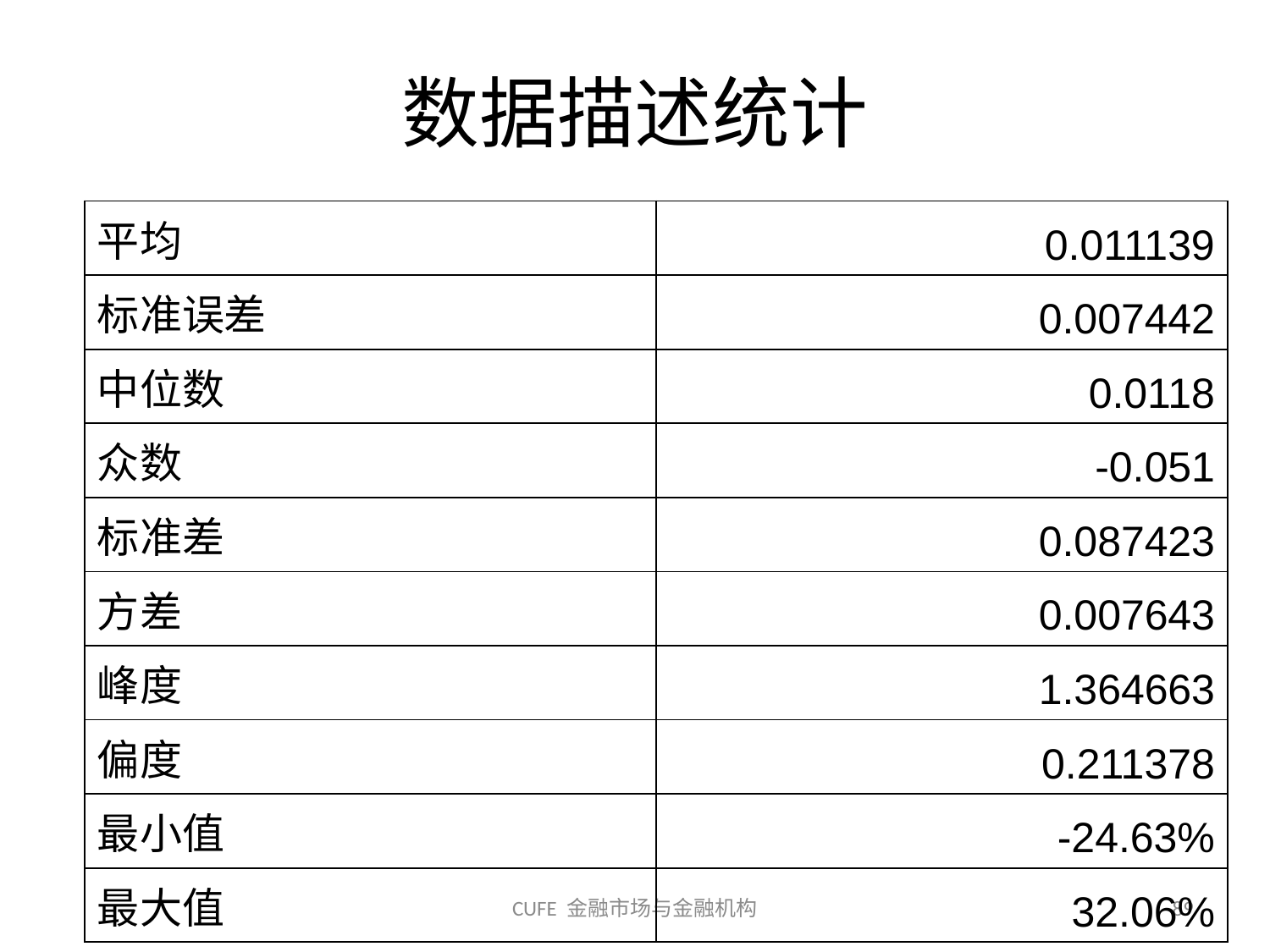

# 数据描述统计
| 平均 | 0.011139 |
| --- | --- |
| 标准误差 | 0.007442 |
| 中位数 | 0.0118 |
| 众数 | -0.051 |
| 标准差 | 0.087423 |
| 方差 | 0.007643 |
| 峰度 | 1.364663 |
| 偏度 | 0.211378 |
| 最小值 | -24.63% |
| 最大值 | 32.06% |
CUFE 金融市场与金融机构
89